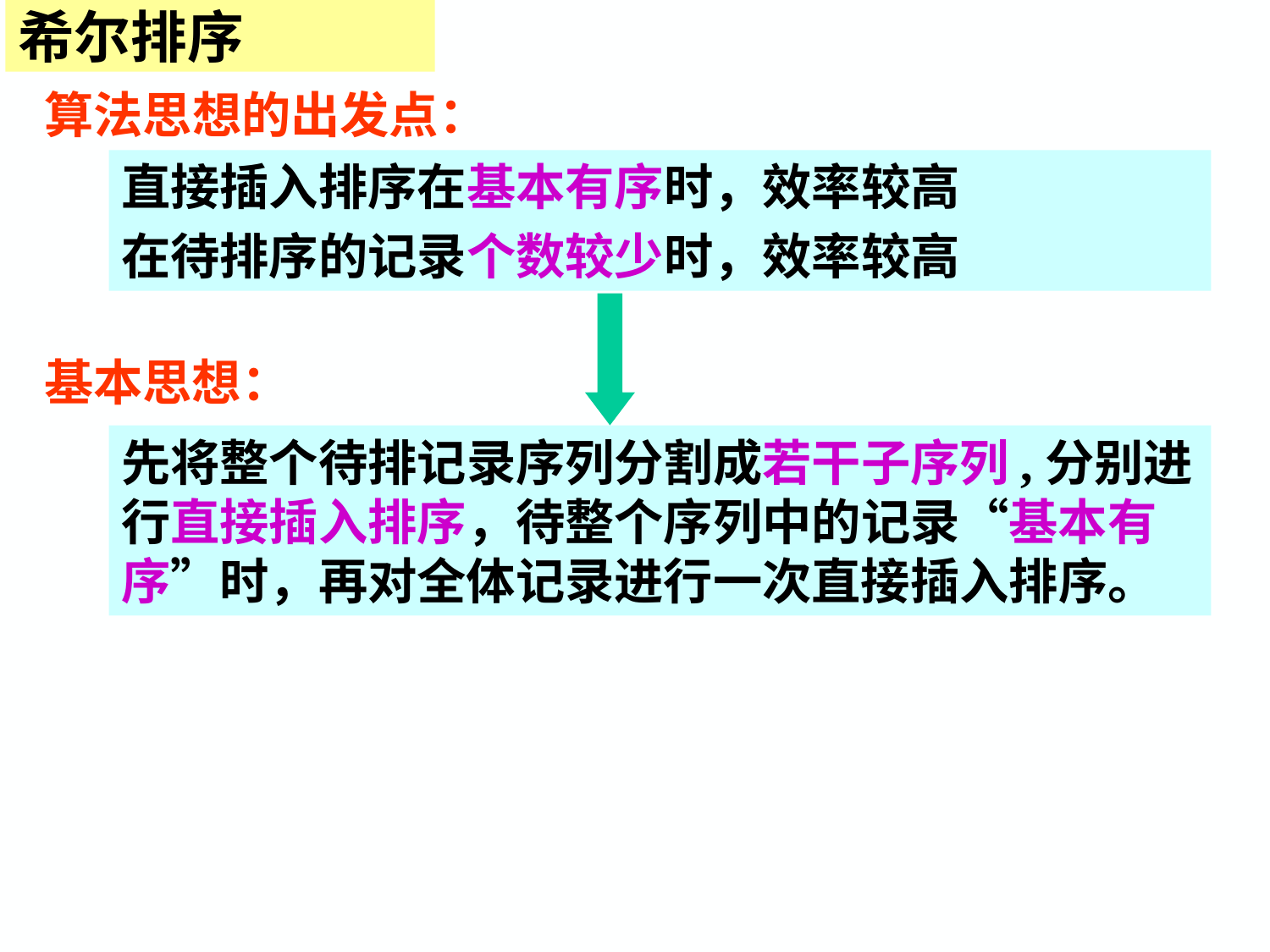

希尔排序
算法思想的出发点：
直接插入排序在基本有序时，效率较高
在待排序的记录个数较少时，效率较高

基本思想：
先将整个待排记录序列分割成若干子序列,分别进行直接插入排序，待整个序列中的记录“基本有序”时，再对全体记录进行一次直接插入排序。